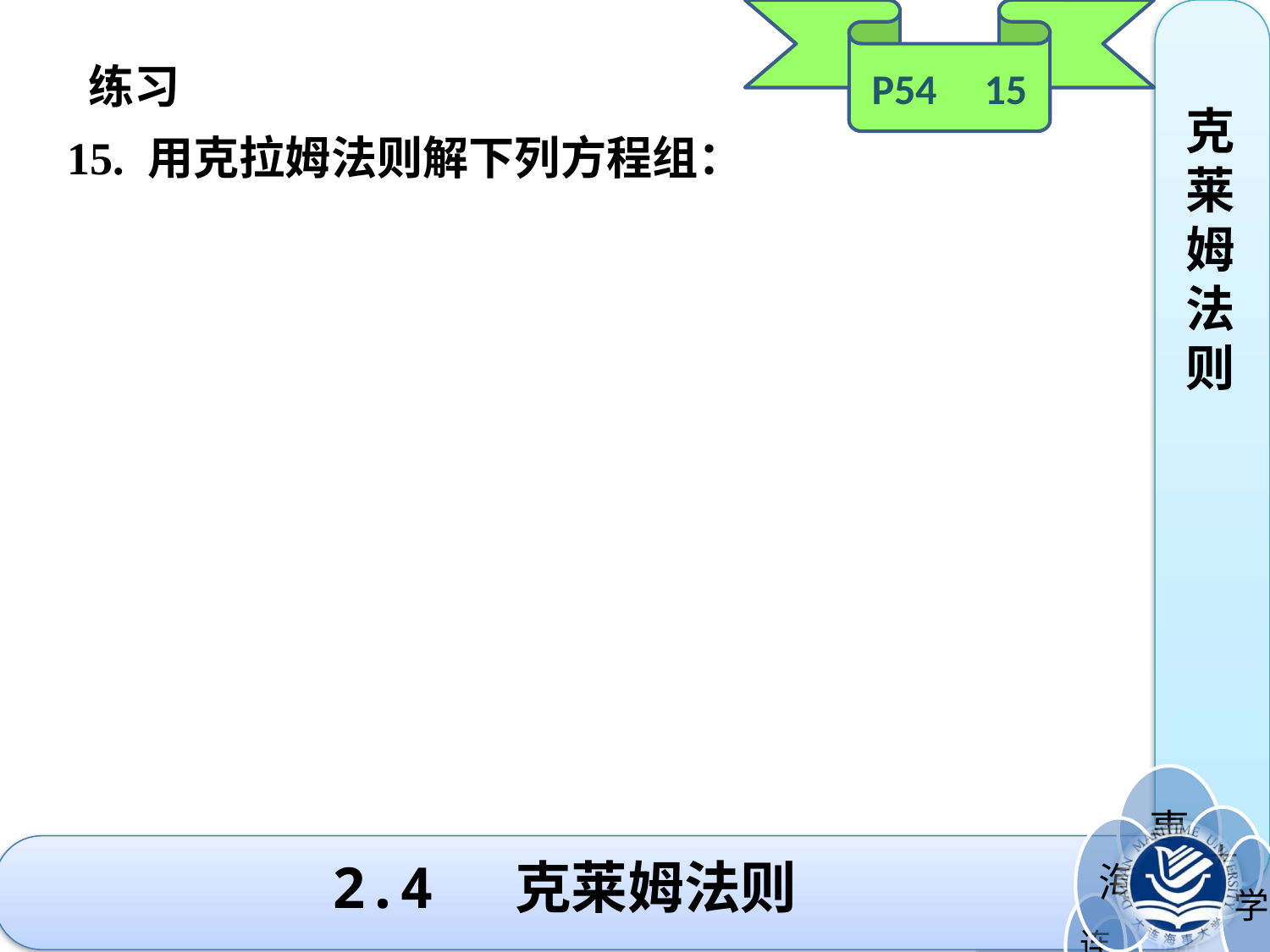

P54     15

克莱姆法则

 练习
15. 用克拉姆法则解下列方程组：

# 2.4  克莱姆法则